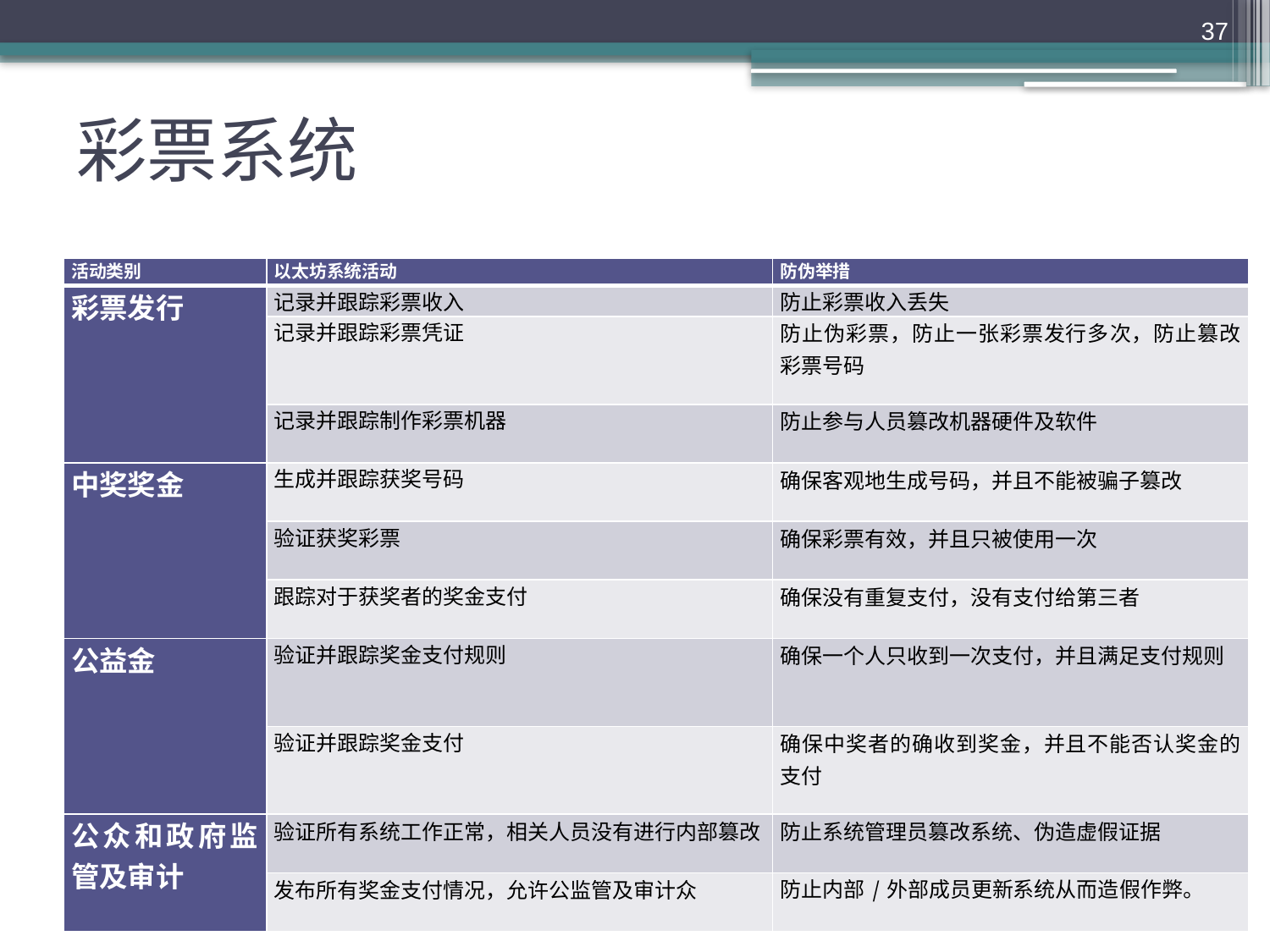

37
# 彩票系统

| 活动类别 | 以太坊系统活动 | 防伪举措 |
| --- | --- | --- |
| 彩票发行 | 记录并跟踪彩票收入 | 防止彩票收入丢失 |
|  | 记录并跟踪彩票凭证 | 防止伪彩票，防止一张彩票发行多次，防止篡改彩票号码 |
|  | 记录并跟踪制作彩票机器 | 防止参与人员篡改机器硬件及软件 |
| 中奖奖金 | 生成并跟踪获奖号码 | 确保客观地生成号码，并且不能被骗子篡改 |
|  | 验证获奖彩票 | 确保彩票有效，并且只被使用一次 |
|  | 跟踪对于获奖者的奖金支付 | 确保没有重复支付，没有支付给第三者 |
| 公益金 | 验证并跟踪奖金支付规则 | 确保一个人只收到一次支付，并且满足支付规则 |
|  | 验证并跟踪奖金支付 | 确保中奖者的确收到奖金，并且不能否认奖金的支付 |
| 公众和政府监管及审计 | 验证所有系统工作正常，相关人员没有进行内部篡改 | 防止系统管理员篡改系统、伪造虚假证据 |
|  | 发布所有奖金支付情况，允许公监管及审计众 | 防止内部/外部成员更新系统从而造假作弊。 |